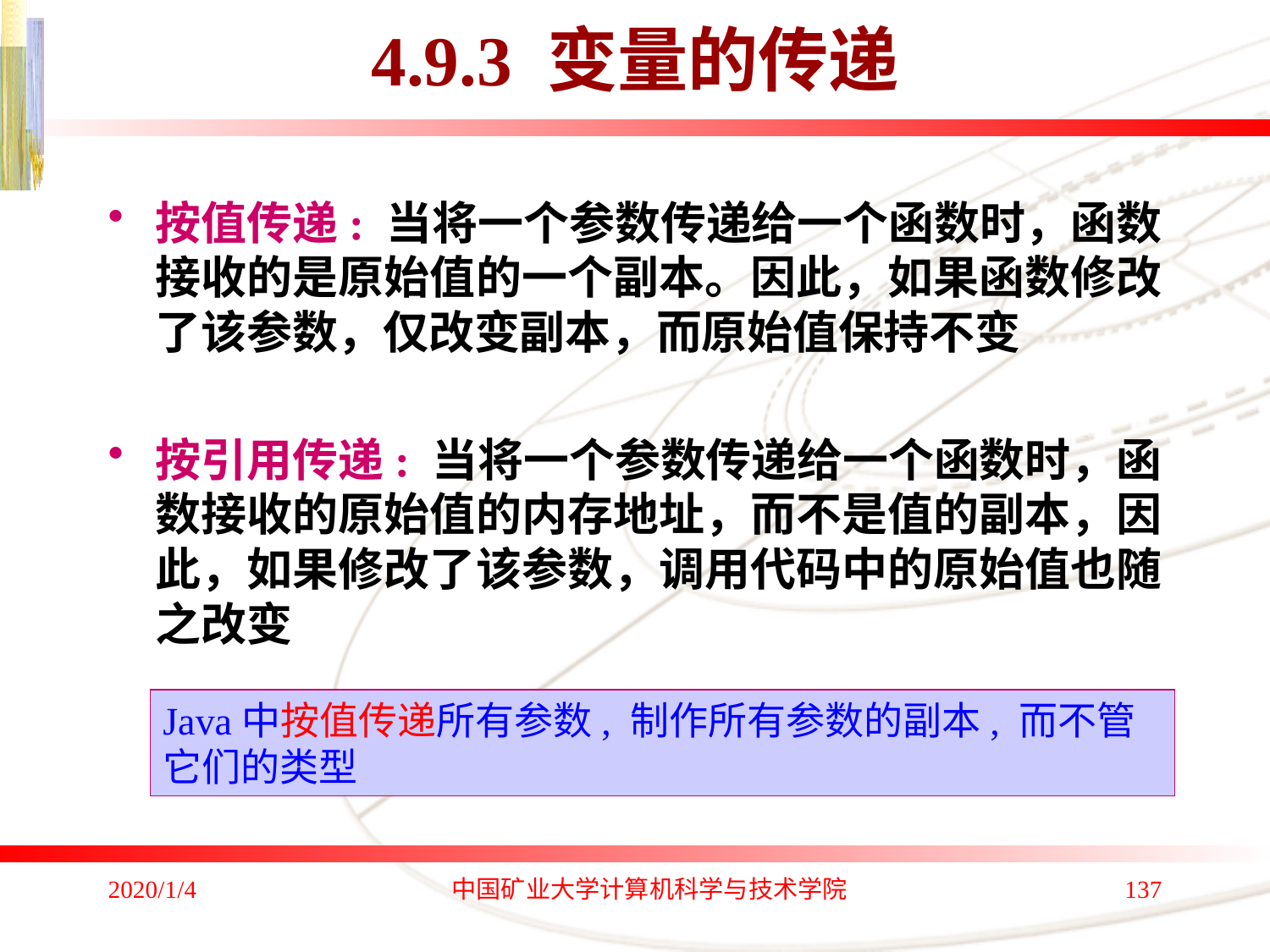

# 4.9.3 变量的传递
按值传递: 当将一个参数传递给一个函数时，函数接收的是原始值的一个副本。因此，如果函数修改了该参数，仅改变副本，而原始值保持不变

按引用传递: 当将一个参数传递给一个函数时，函数接收的原始值的内存地址，而不是值的副本，因此，如果修改了该参数，调用代码中的原始值也随之改变
Java中按值传递所有参数, 制作所有参数的副本, 而不管它们的类型
2020/1/4
中国矿业大学计算机科学与技术学院
137